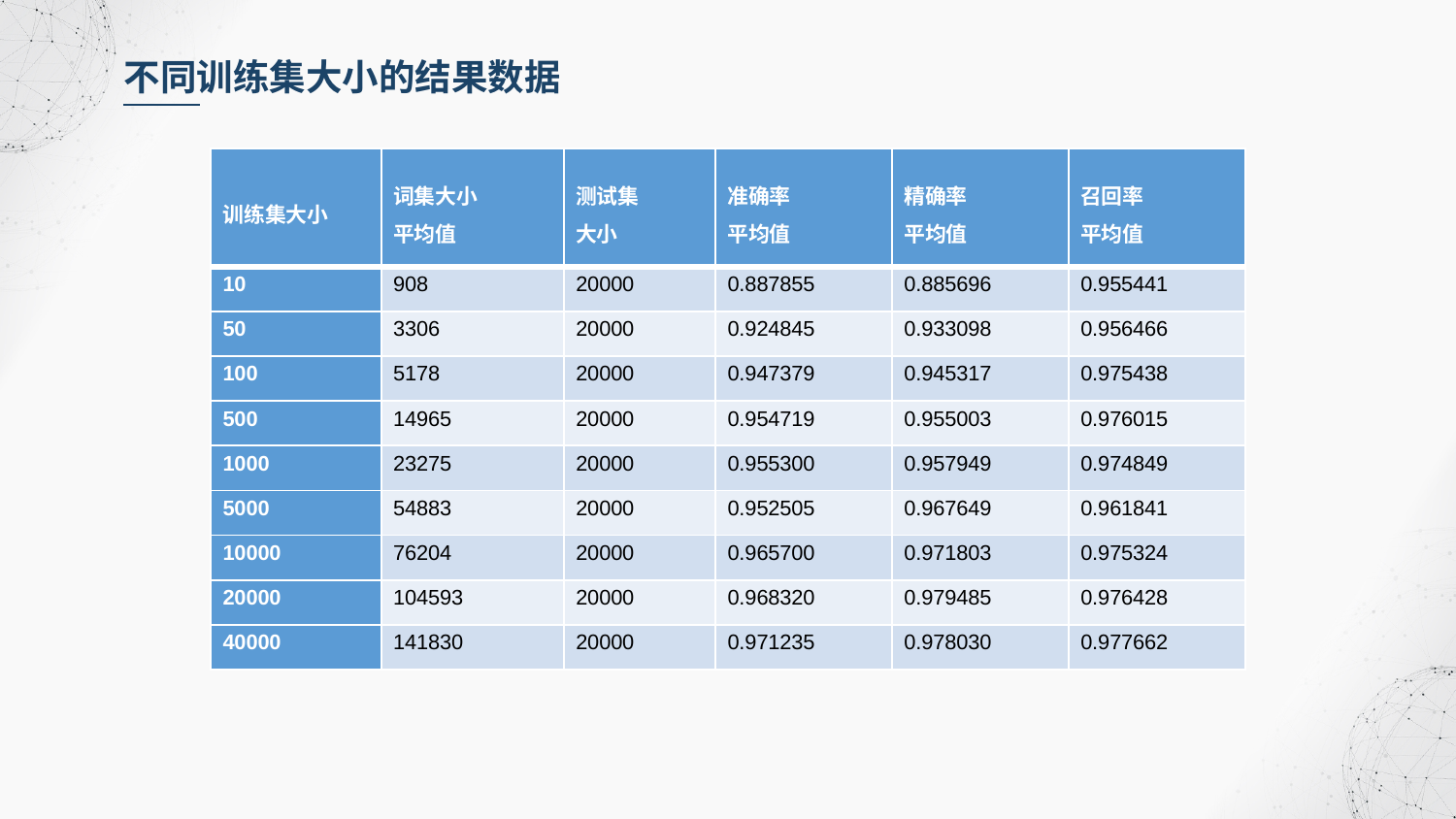

不同训练集大小的结果数据
| 训练集大小 | 词集大小 平均值 | 测试集 大小 | 准确率 平均值 | 精确率 平均值 | 召回率 平均值 |
| --- | --- | --- | --- | --- | --- |
| 10 | 908 | 20000 | 0.887855 | 0.885696 | 0.955441 |
| 50 | 3306 | 20000 | 0.924845 | 0.933098 | 0.956466 |
| 100 | 5178 | 20000 | 0.947379 | 0.945317 | 0.975438 |
| 500 | 14965 | 20000 | 0.954719 | 0.955003 | 0.976015 |
| 1000 | 23275 | 20000 | 0.955300 | 0.957949 | 0.974849 |
| 5000 | 54883 | 20000 | 0.952505 | 0.967649 | 0.961841 |
| 10000 | 76204 | 20000 | 0.965700 | 0.971803 | 0.975324 |
| 20000 | 104593 | 20000 | 0.968320 | 0.979485 | 0.976428 |
| 40000 | 141830 | 20000 | 0.971235 | 0.978030 | 0.977662 |